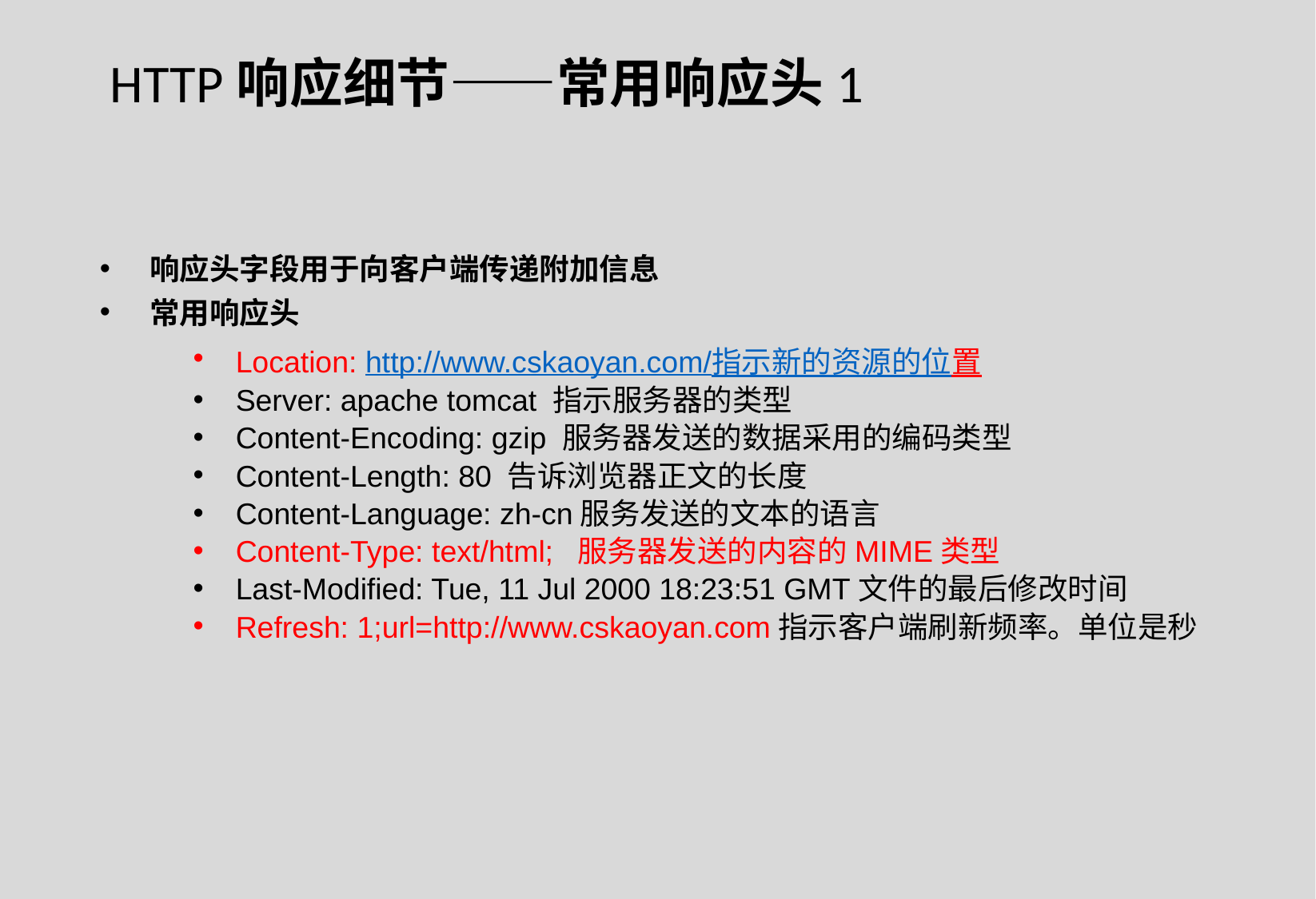

HTTP响应细节——常用响应头1
响应头字段用于向客户端传递附加信息
常用响应头
Location: http://www.cskaoyan.com/指示新的资源的位置
Server: apache tomcat 指示服务器的类型
Content-Encoding: gzip 服务器发送的数据采用的编码类型
Content-Length: 80 告诉浏览器正文的长度
Content-Language: zh-cn服务发送的文本的语言
Content-Type: text/html;  服务器发送的内容的MIME类型
Last-Modified: Tue, 11 Jul 2000 18:23:51 GMT文件的最后修改时间
Refresh: 1;url=http://www.cskaoyan.com指示客户端刷新频率。单位是秒